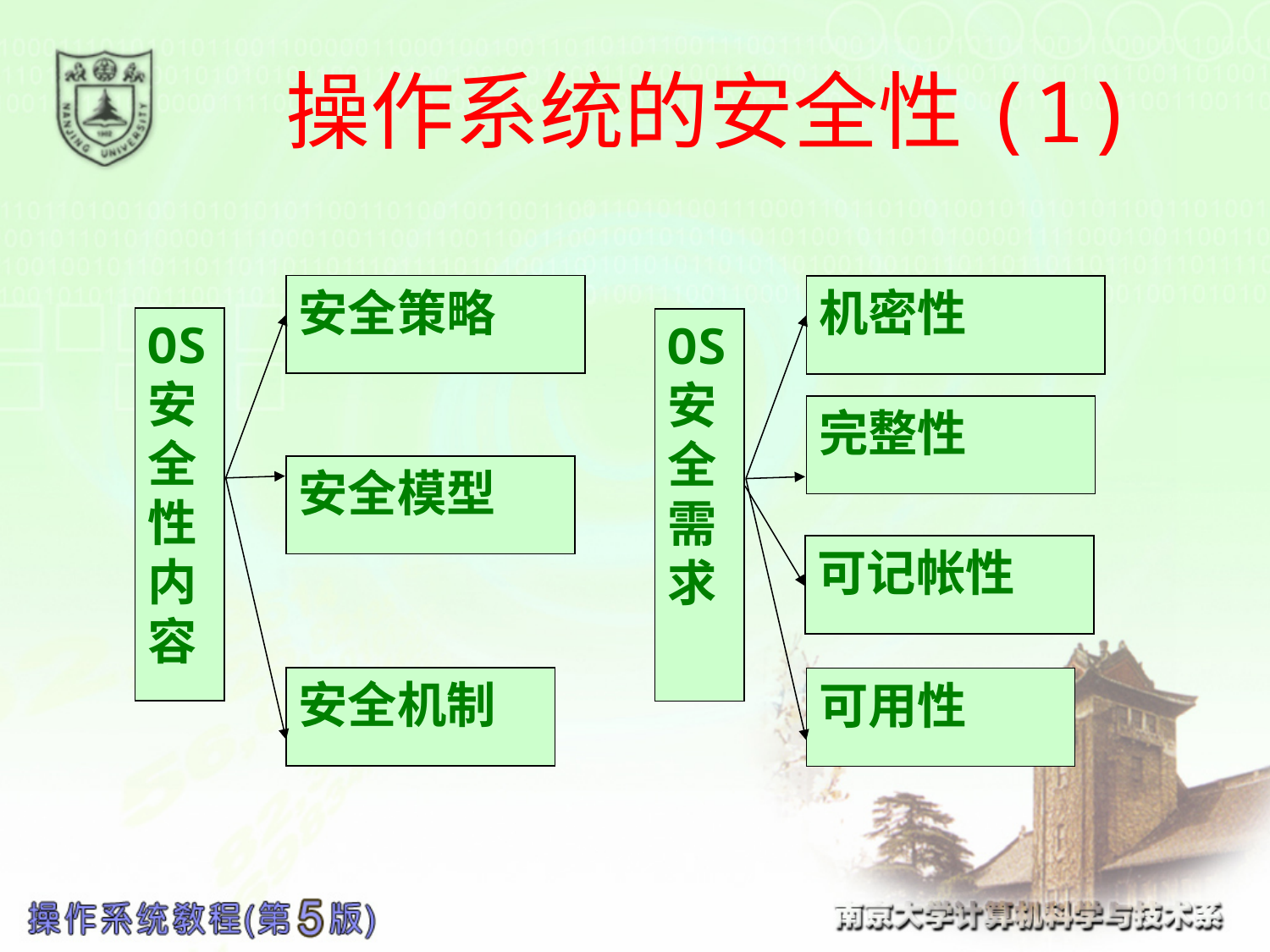

# 操作系统的安全性(1)
安全策略
OS安全性内容

安全模型

安全机制
机密性
OS安全
需
求

完整性

可记帐性
可用性